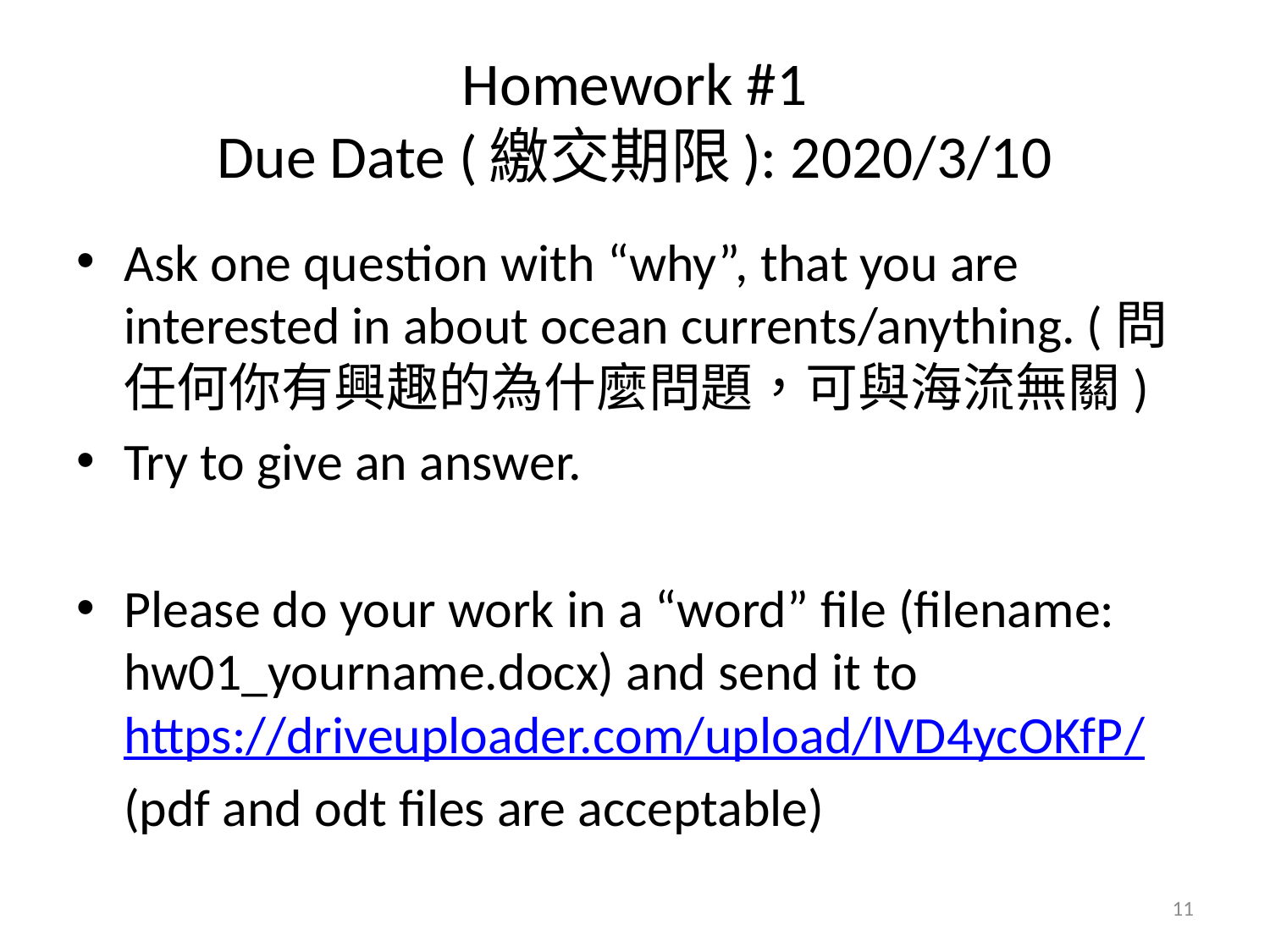

# Homework #1 Due Date (繳交期限): 2020/3/10
Ask one question with “why”, that you are interested in about ocean currents/anything. (問任何你有興趣的為什麼問題，可與海流無關)
Try to give an answer.

Please do your work in a “word” file (filename: hw01_yourname.docx) and send it to https://driveuploader.com/upload/lVD4ycOKfP/
    (pdf and odt files are acceptable)

11